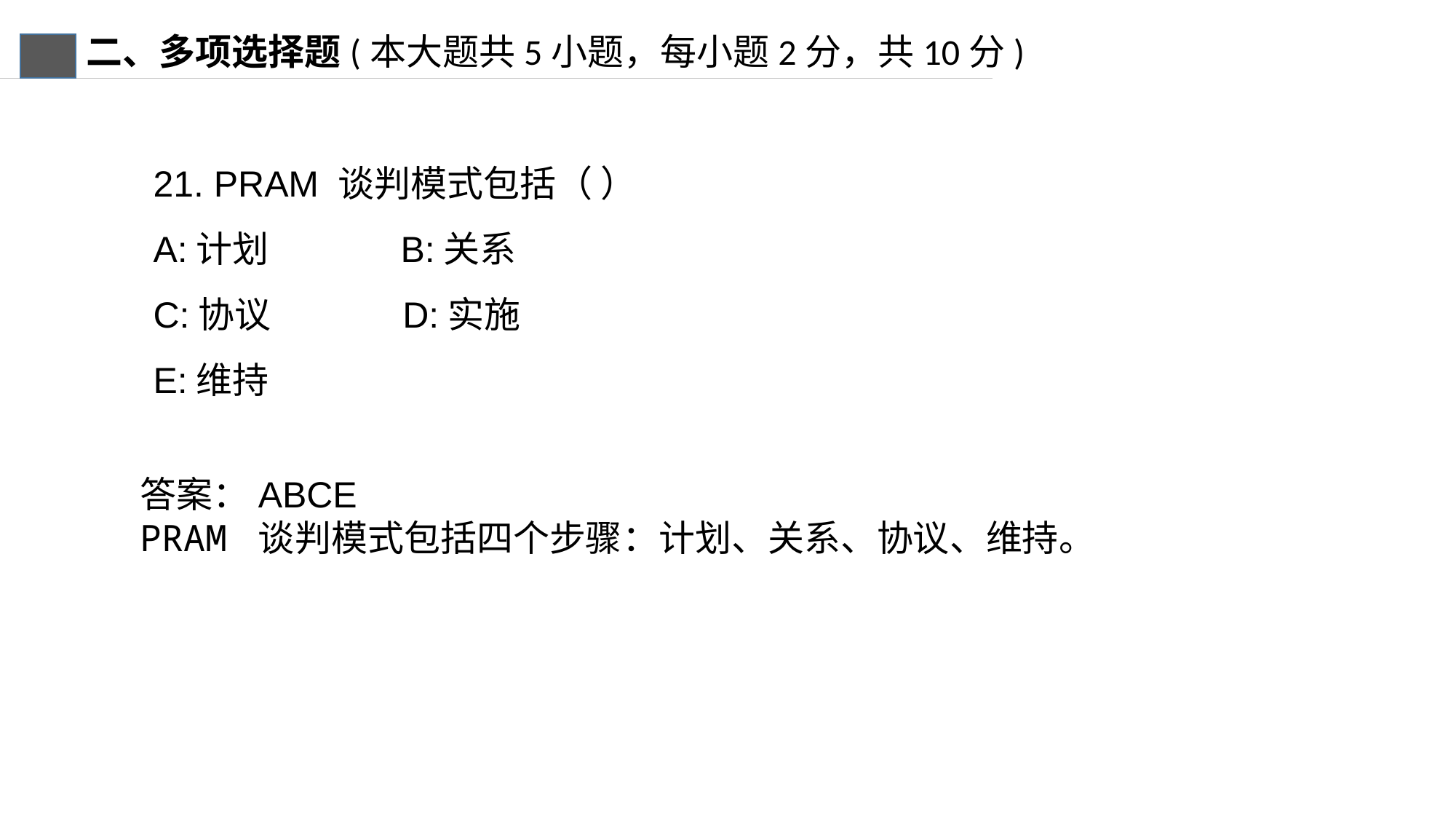

二、多项选择题(本大题共5小题，每小题2分，共10分)

21. PRAM 谈判模式包括（ ）
A:计划               B:关系
C:协议               D:实施
E:维持
答案：ABCE
PRAM 谈判模式包括四个步骤：计划、关系、协议、维持。